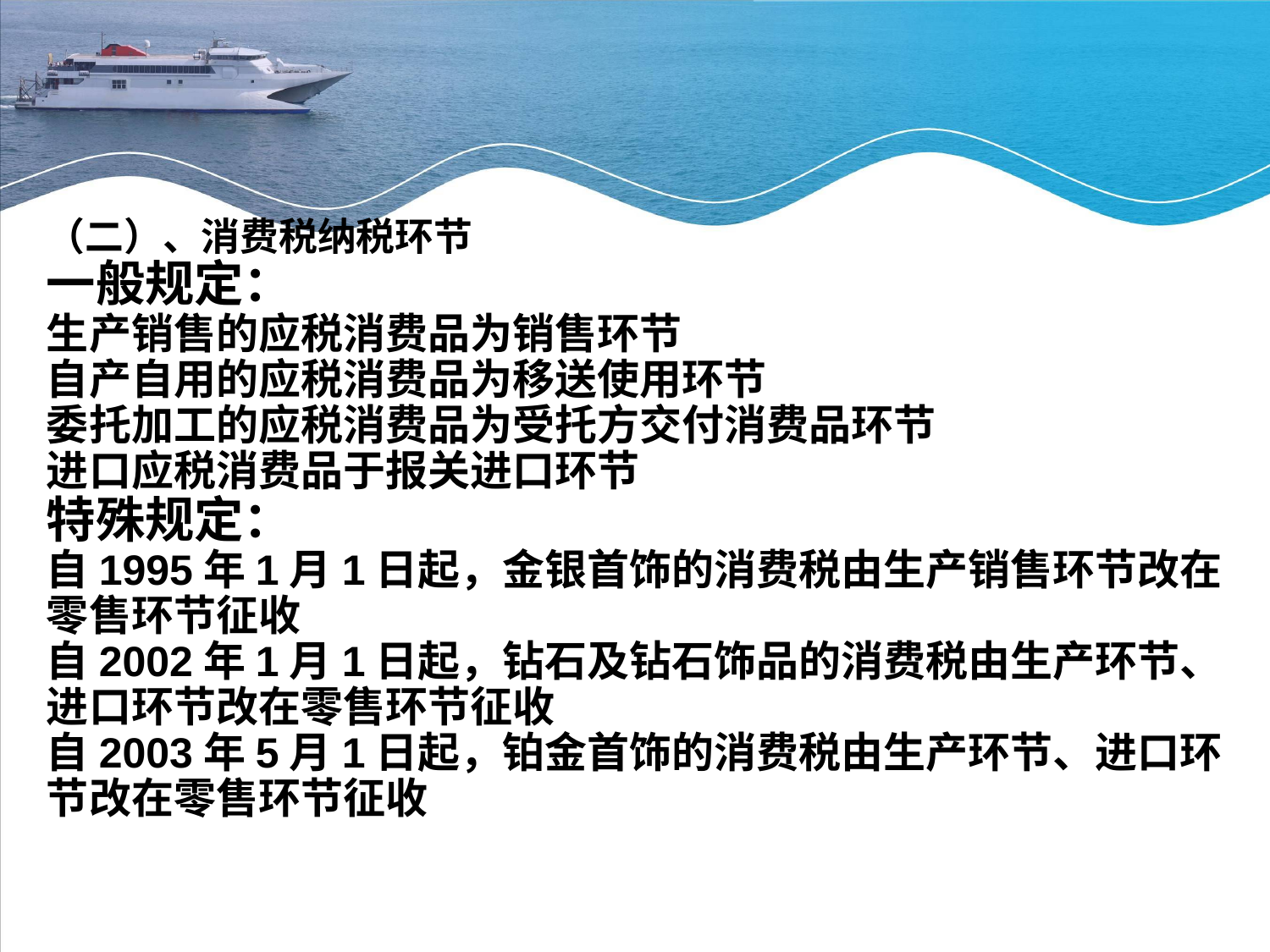

（二）、消费税纳税环节
一般规定：
生产销售的应税消费品为销售环节
自产自用的应税消费品为移送使用环节
委托加工的应税消费品为受托方交付消费品环节
进口应税消费品于报关进口环节
特殊规定：
自1995年1月1日起，金银首饰的消费税由生产销售环节改在零售环节征收
自2002年1月1日起，钻石及钻石饰品的消费税由生产环节、进口环节改在零售环节征收
自2003年5月1日起，铂金首饰的消费税由生产环节、进口环节改在零售环节征收